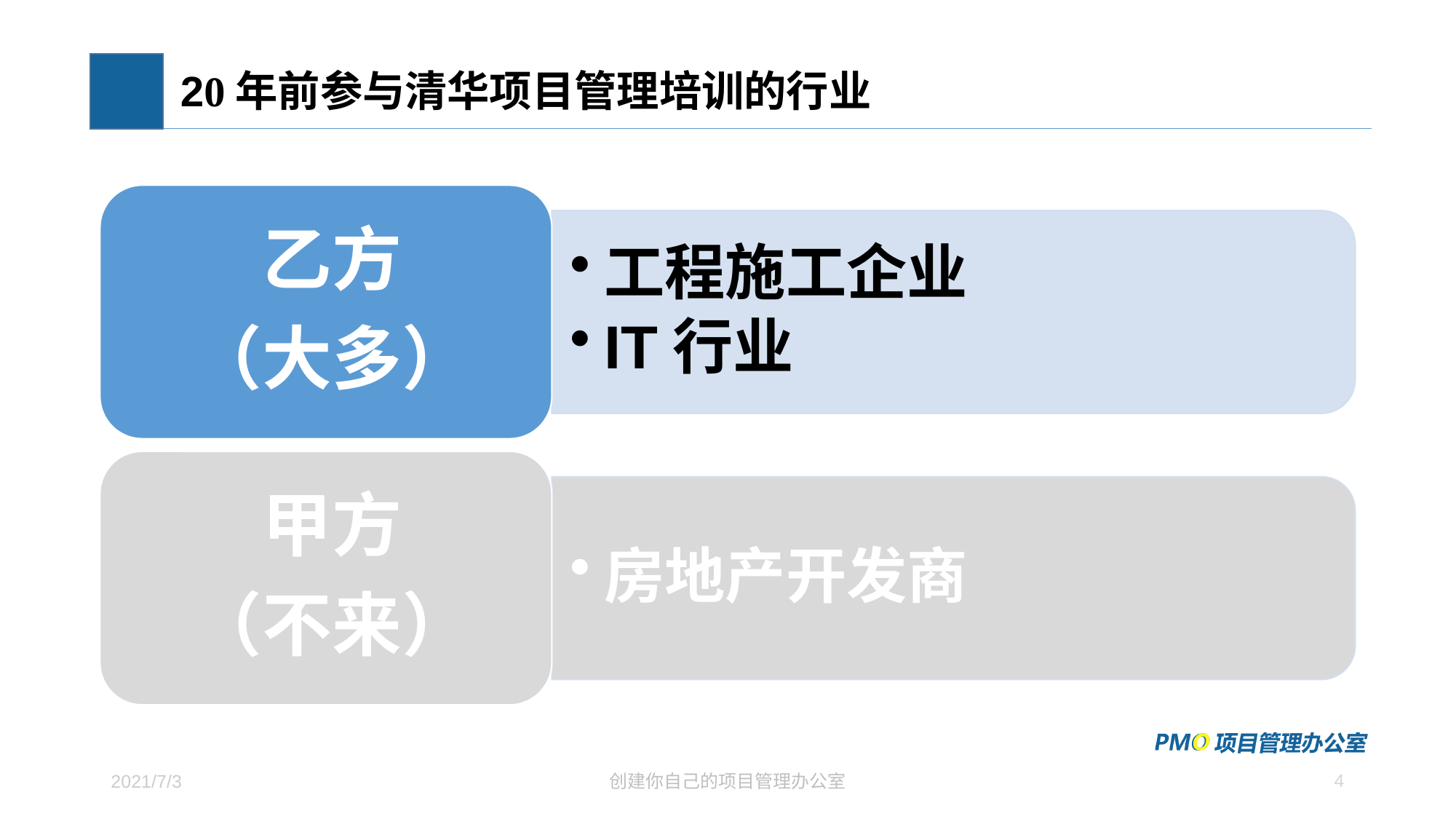

# 20年前参与清华项目管理培训的行业
工程施工企业
IT行业
乙方
（大多）
房地产开发商
甲方
（不来）
4
2021/7/3
创建你自己的项目管理办公室